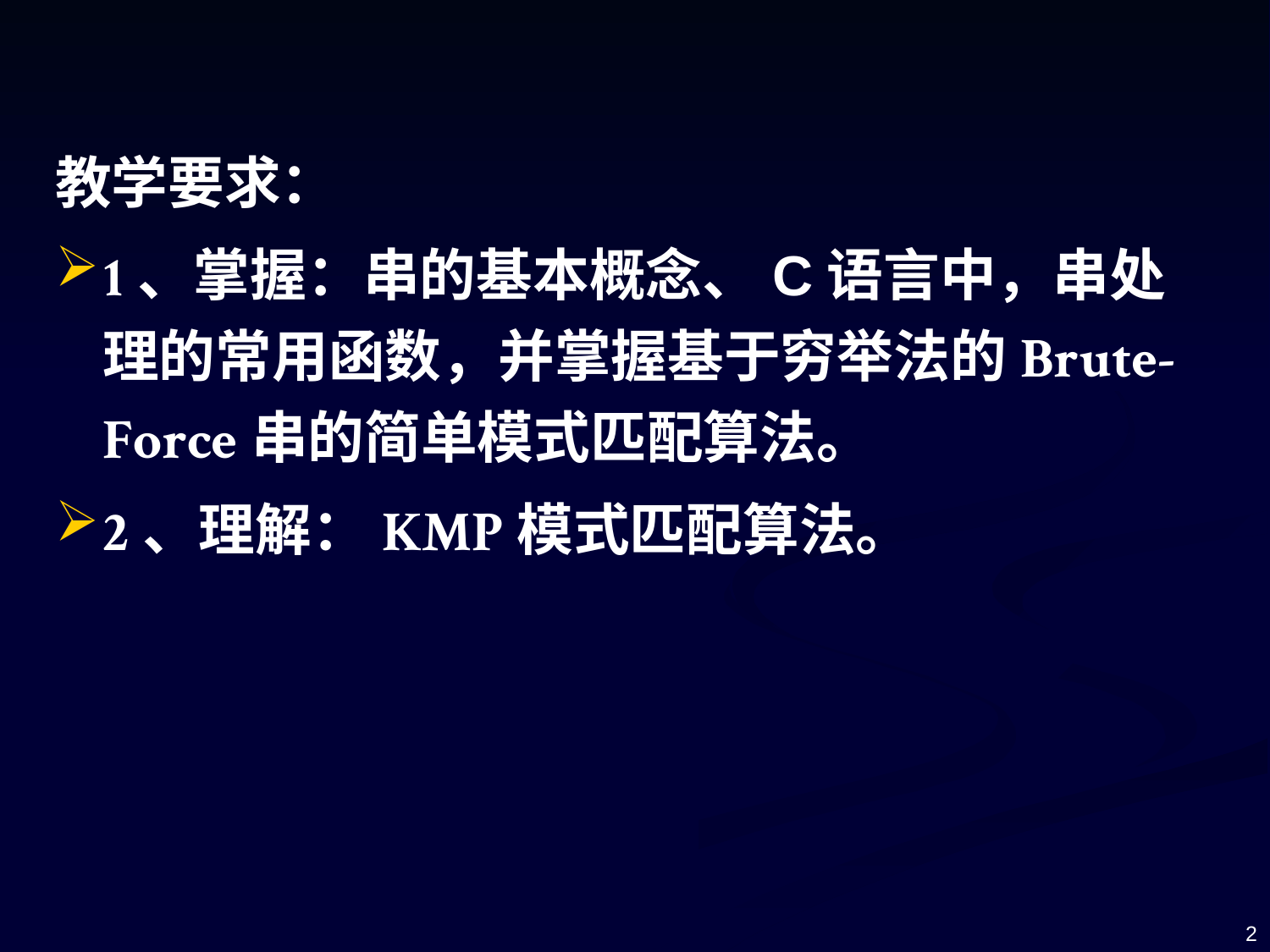

教学要求：
1、掌握：串的基本概念、C语言中，串处理的常用函数，并掌握基于穷举法的Brute-Force串的简单模式匹配算法。
2、理解：KMP模式匹配算法。
2